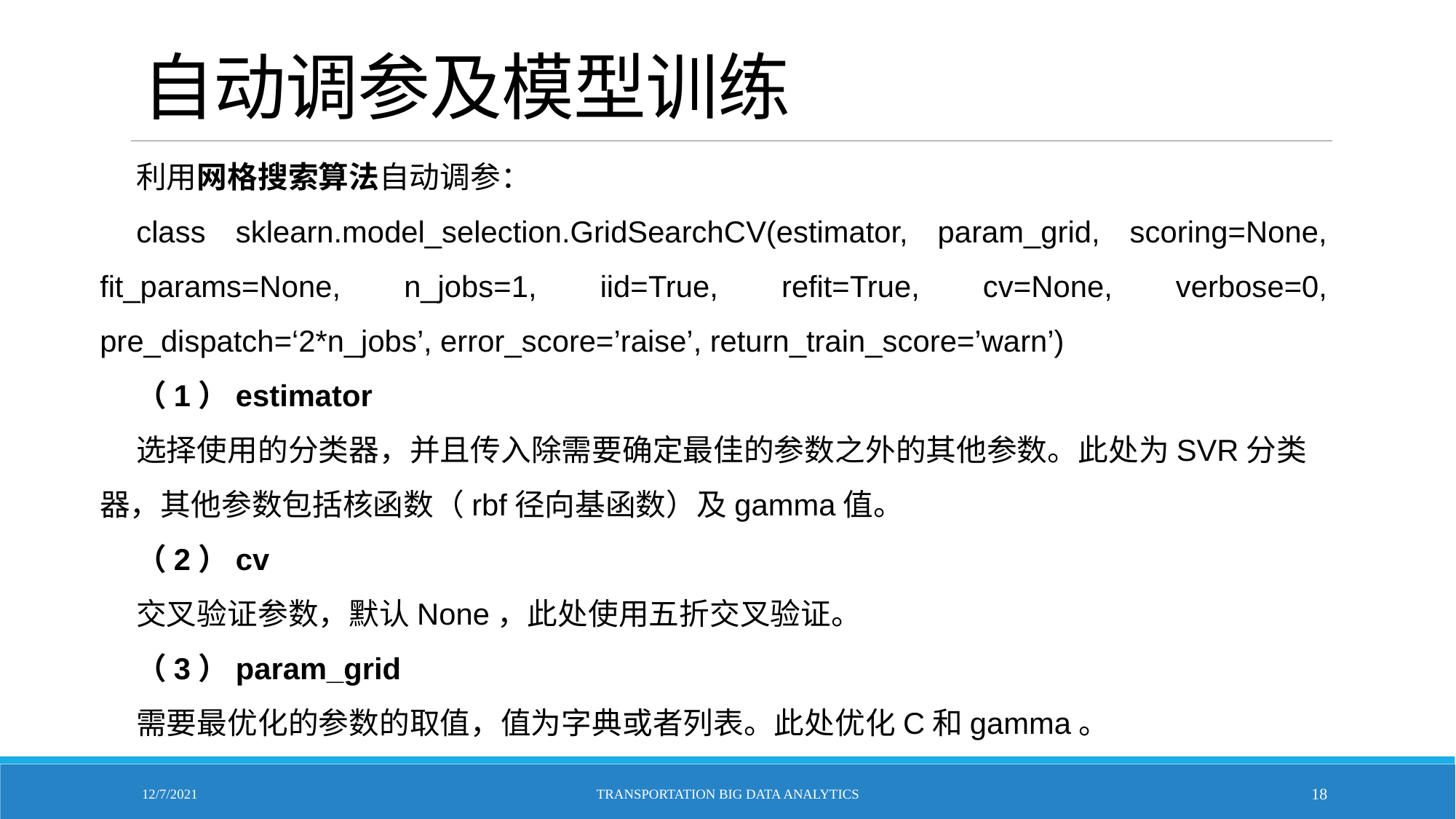

# 自动调参及模型训练
利用网格搜索算法自动调参：
class sklearn.model_selection.GridSearchCV(estimator, param_grid, scoring=None, fit_params=None, n_jobs=1, iid=True, refit=True, cv=None, verbose=0, pre_dispatch=‘2*n_jobs’, error_score=’raise’, return_train_score=’warn’)
（1）estimator
选择使用的分类器，并且传入除需要确定最佳的参数之外的其他参数。此处为SVR分类器，其他参数包括核函数（rbf径向基函数）及gamma值。
（2）cv
交叉验证参数，默认None，此处使用五折交叉验证。
（3）param_grid
需要最优化的参数的取值，值为字典或者列表。此处优化C和gamma。

12/7/2021
Transportation Big Data Analytics
18